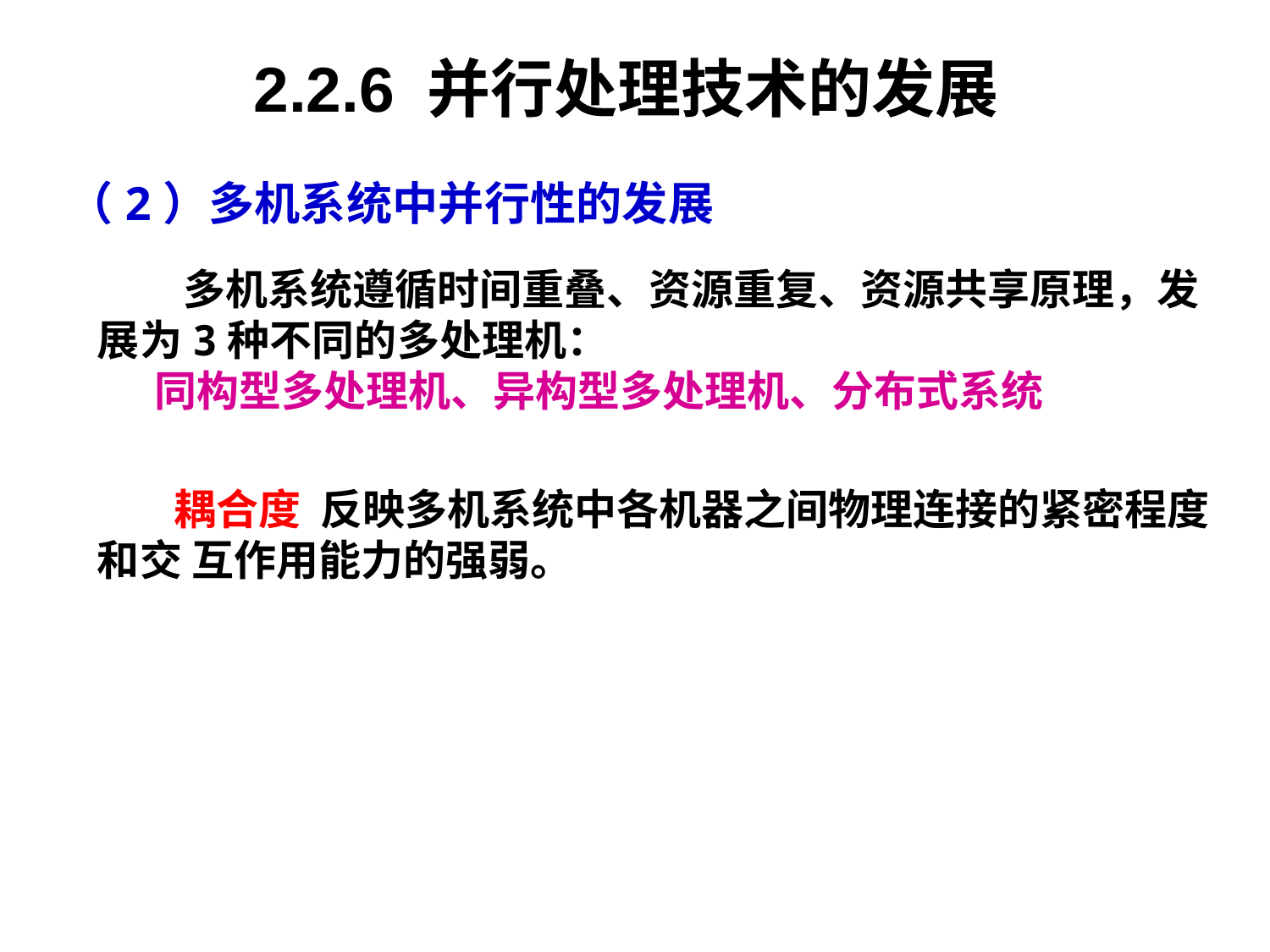

2.2.6 并行处理技术的发展
（2）多机系统中并行性的发展
        多机系统遵循时间重叠、资源重复、资源共享原理，发展为3种不同的多处理机：
      同构型多处理机、异构型多处理机、分布式系统

       耦合度  反映多机系统中各机器之间物理连接的紧密程度和交 互作用能力的强弱。